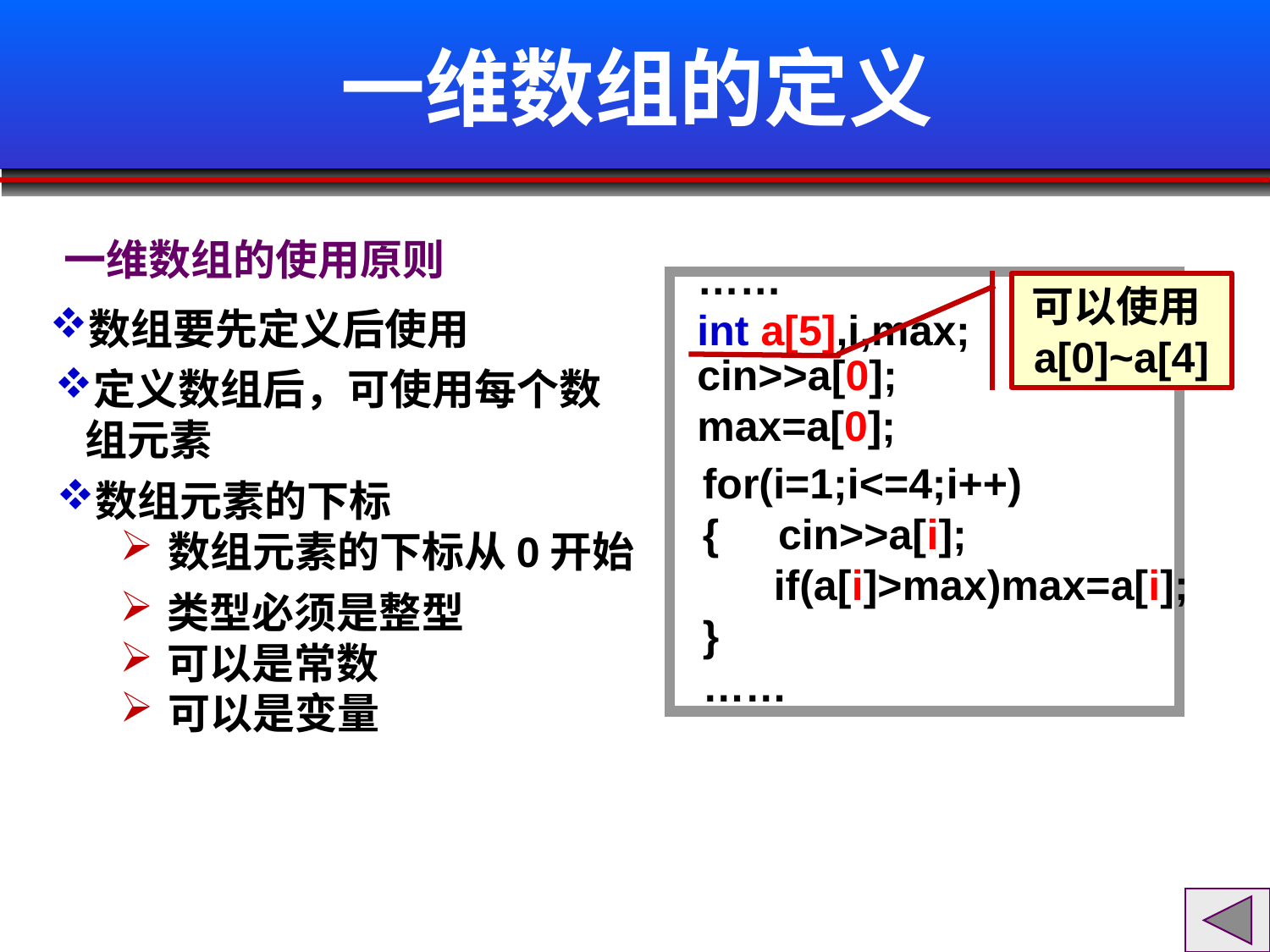

# 一维数组的定义
 一维数组的使用原则
……
int a[5],i,max;

可以使用a[0]~a[4]

cin>>a[0];
max=a[0];
数组要先定义后使用
定义数组后，可使用每个数组元素
for(i=1;i<=4;i++)
{     cin>>a[i];
      if(a[i]>max)max=a[i];
}
……
数组元素的下标
数组元素的下标从0开始
类型必须是整型
可以是常数
可以是变量